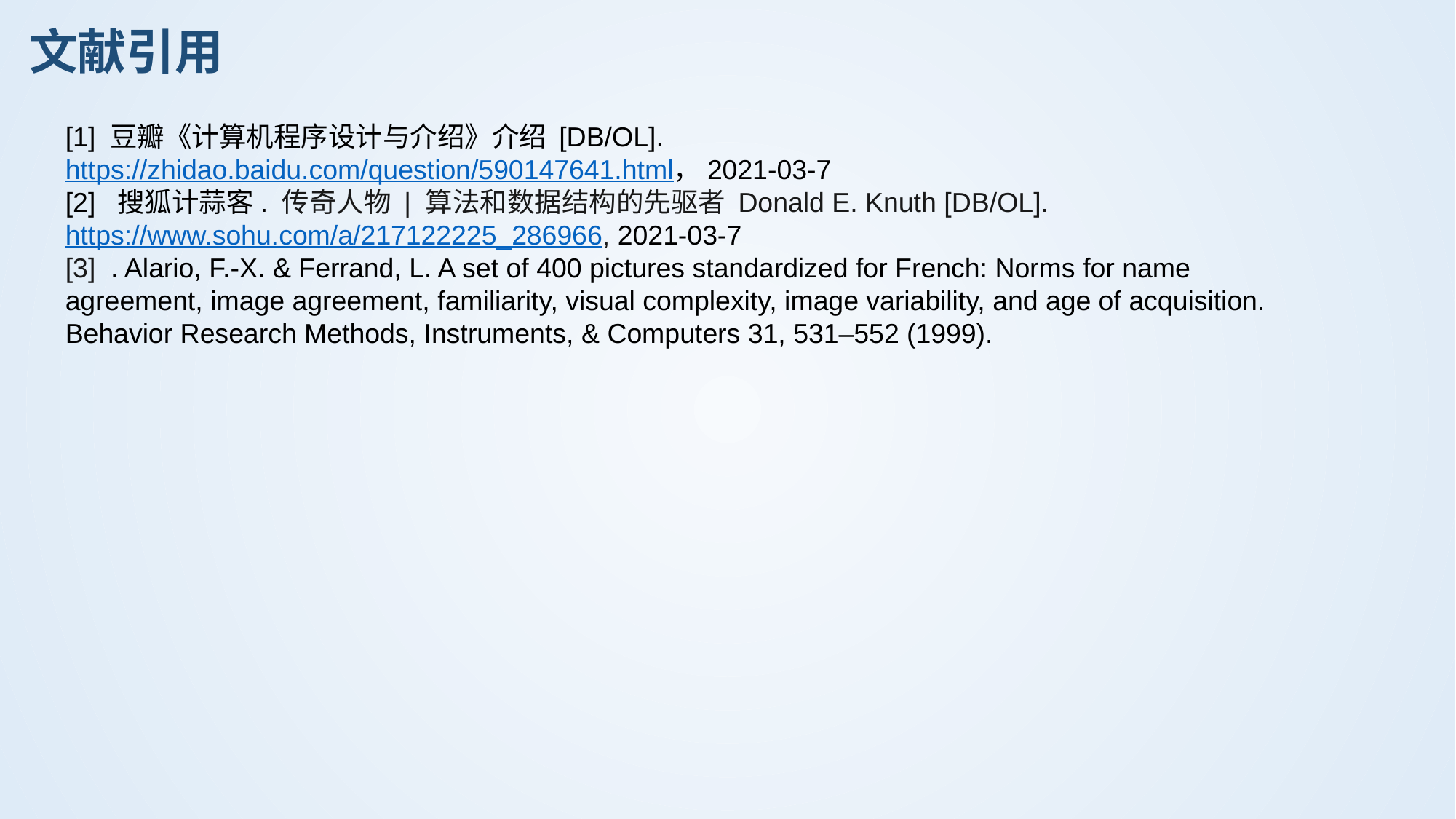

文献引用
[1] 豆瓣《计算机程序设计与介绍》介绍 [DB/OL]. https://zhidao.baidu.com/question/590147641.html，2021-03-7
[2]  搜狐计蒜客. 传奇人物 | 算法和数据结构的先驱者 Donald E. Knuth [DB/OL].
https://www.sohu.com/a/217122225_286966, 2021-03-7
[3]  . Alario, F.-X. & Ferrand, L. A set of 400 pictures standardized for French: Norms for name agreement, image agreement, familiarity, visual complexity, image variability, and age of acquisition. Behavior Research Methods, Instruments, & Computers 31, 531–552 (1999).